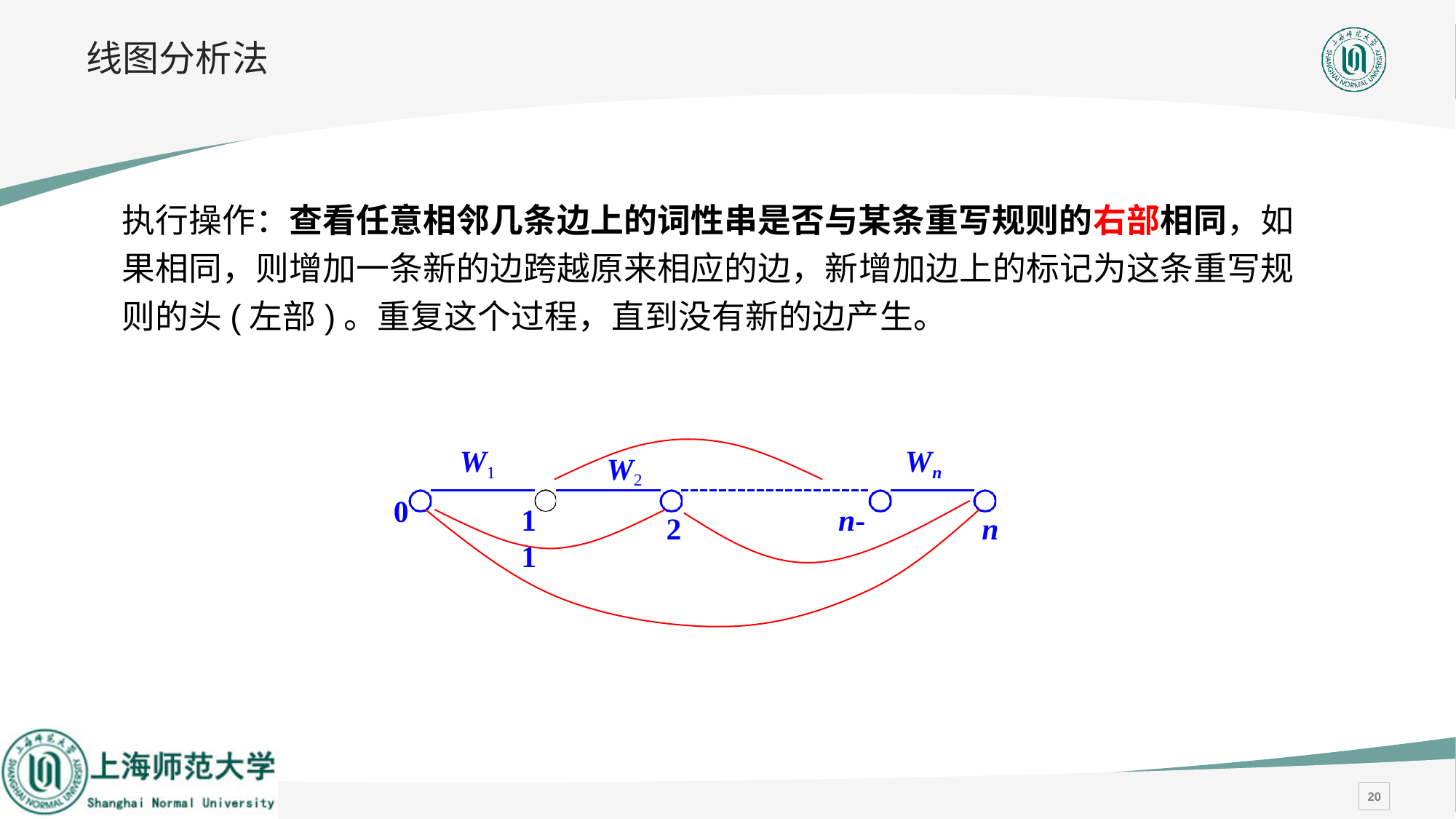

# 线图分析法
执行操作：查看任意相邻几条边上的词性串是否与某条重写规则的右部相同，如果相同，则增加一条新的边跨越原来相应的边，新增加边上的标记为这条重写规则的头(左部)。重复这个过程，直到没有新的边产生。

W1	Wn
W2

0
1	n-1

n
2